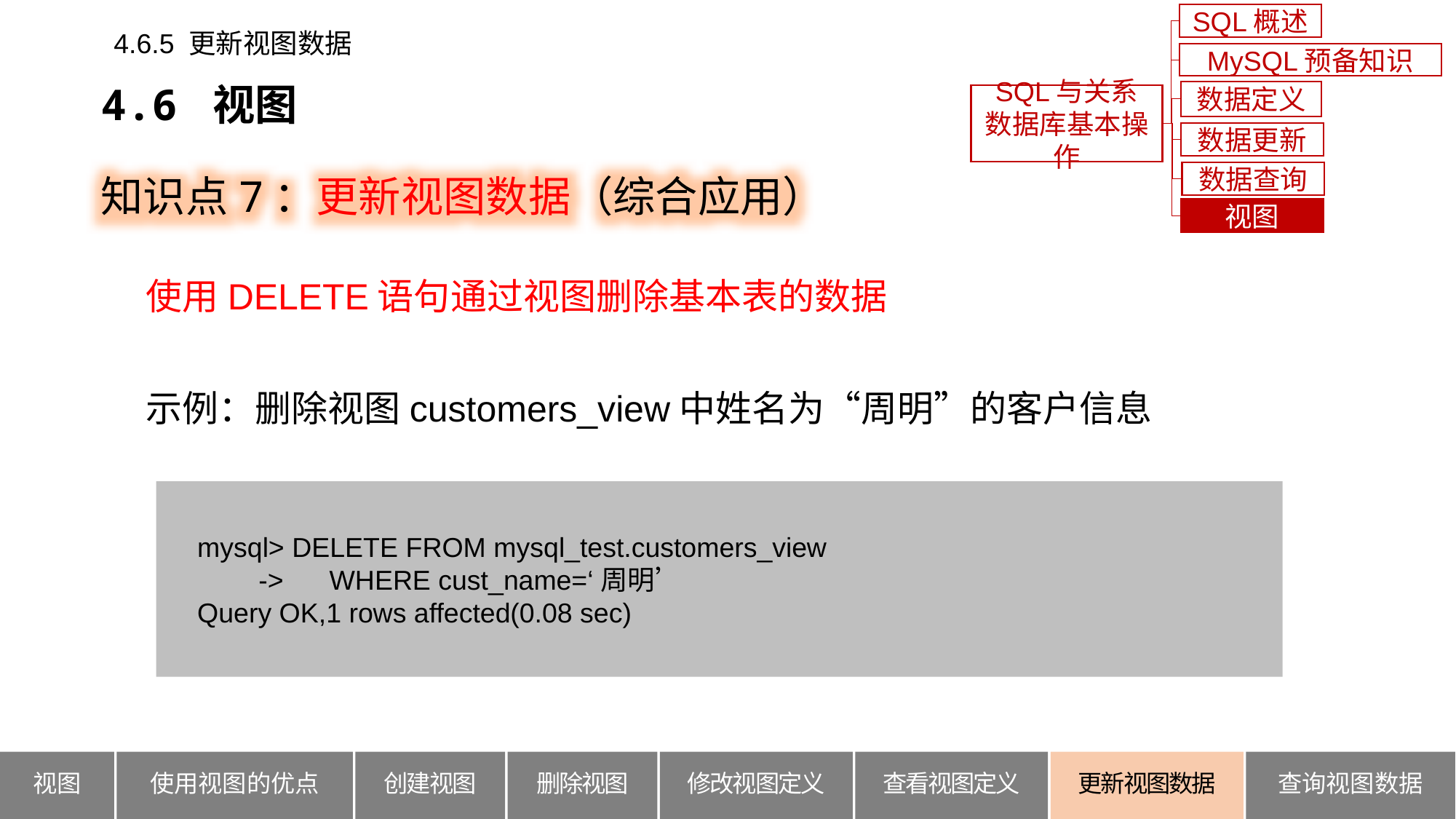

SQL概述
4.6.5 更新视图数据
MySQL预备知识
4.6 视图
数据定义
SQL与关系数据库基本操作
数据更新
知识点7：更新视图数据（综合应用）
数据查询
视图
使用DELETE语句通过视图删除基本表的数据

示例：删除视图customers_view中姓名为“周明”的客户信息
    mysql> DELETE FROM mysql_test.customers_view
            ->      WHERE cust_name=‘周明’
    Query OK,1 rows affected(0.08 sec)
使用视图的优点
查询视图数据
视图
创建视图
删除视图
修改视图定义
查看视图定义
更新视图数据